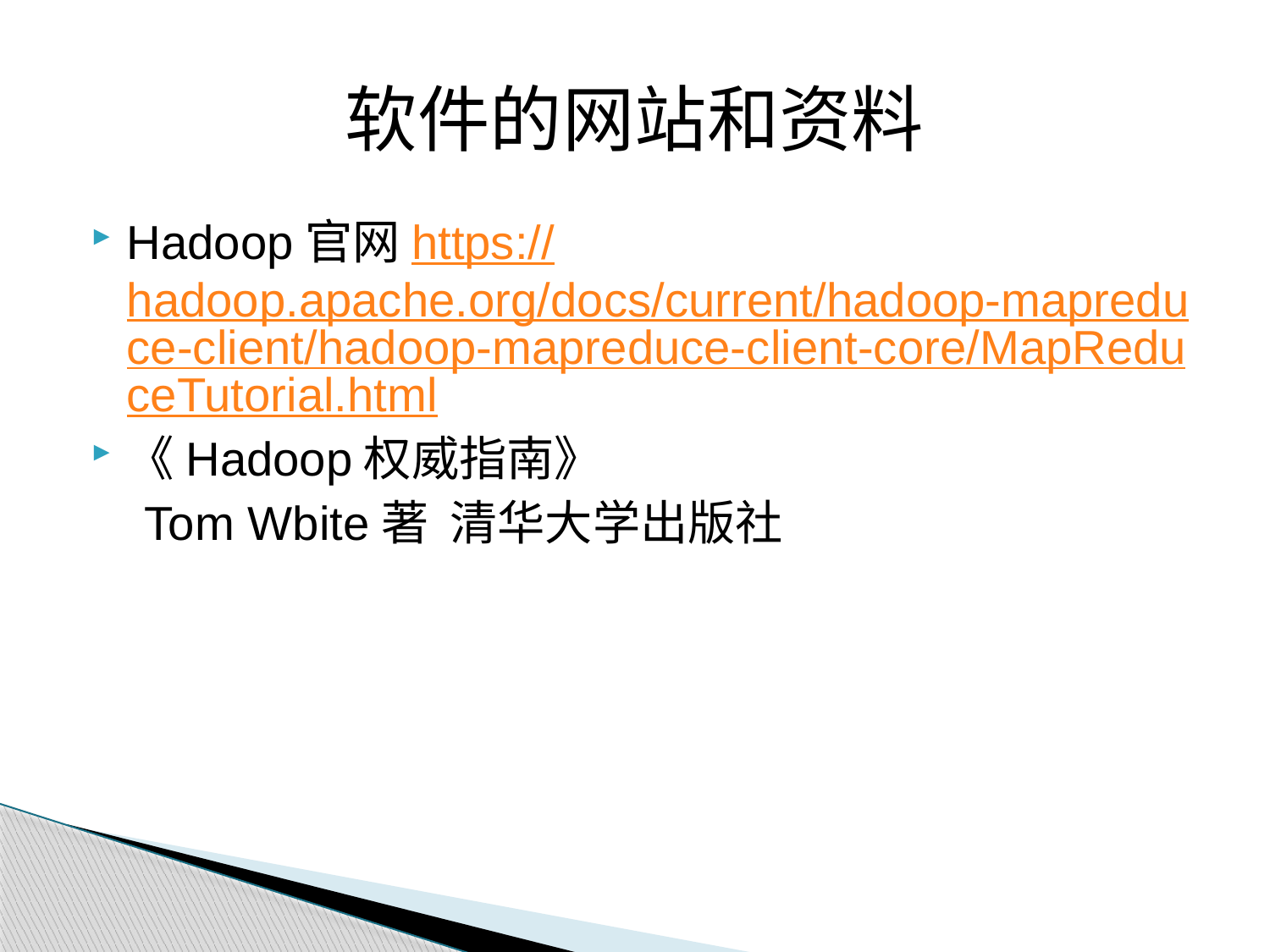

# 软件的网站和资料
Hadoop官网https://hadoop.apache.org/docs/current/hadoop-mapreduce-client/hadoop-mapreduce-client-core/MapReduceTutorial.html
《Hadoop权威指南》
    Tom Wbite著  清华大学出版社